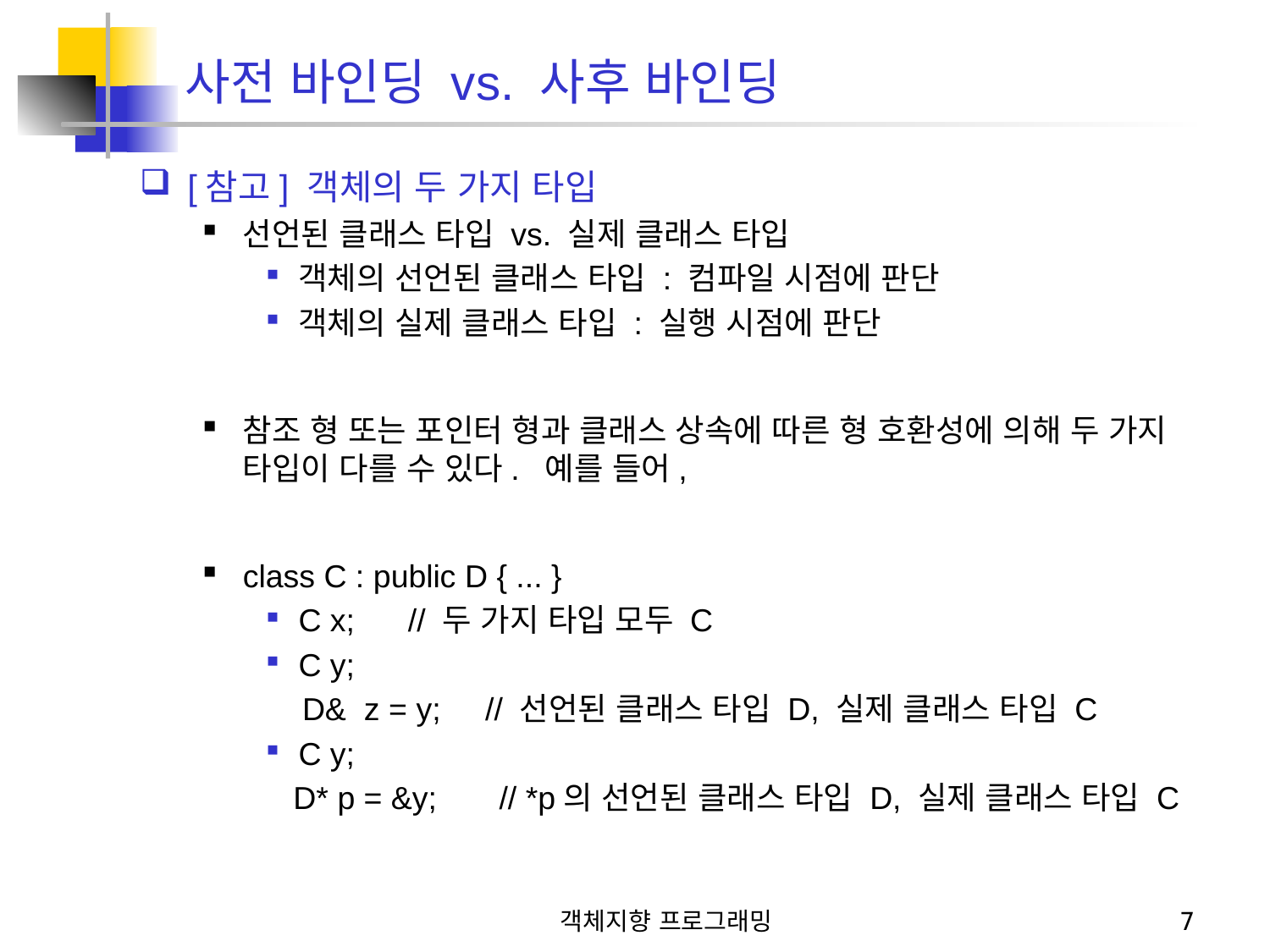

사전 바인딩 vs. 사후 바인딩
[참고] 객체의 두 가지 타입
선언된 클래스 타입 vs. 실제 클래스 타입
객체의 선언된 클래스 타입 : 컴파일 시점에 판단
객체의 실제 클래스 타입 : 실행 시점에 판단

참조 형 또는 포인터 형과 클래스 상속에 따른 형 호환성에 의해 두 가지 타입이 다를 수 있다.  예를 들어,

class C : public D { ... }
C x;      // 두 가지 타입 모두 C
C y;
    D&  z = y;     // 선언된 클래스 타입 D, 실제 클래스 타입 C
C y;
   D* p = &y;       // *p의 선언된 클래스 타입 D, 실제 클래스 타입 C
객체지향 프로그래밍
7